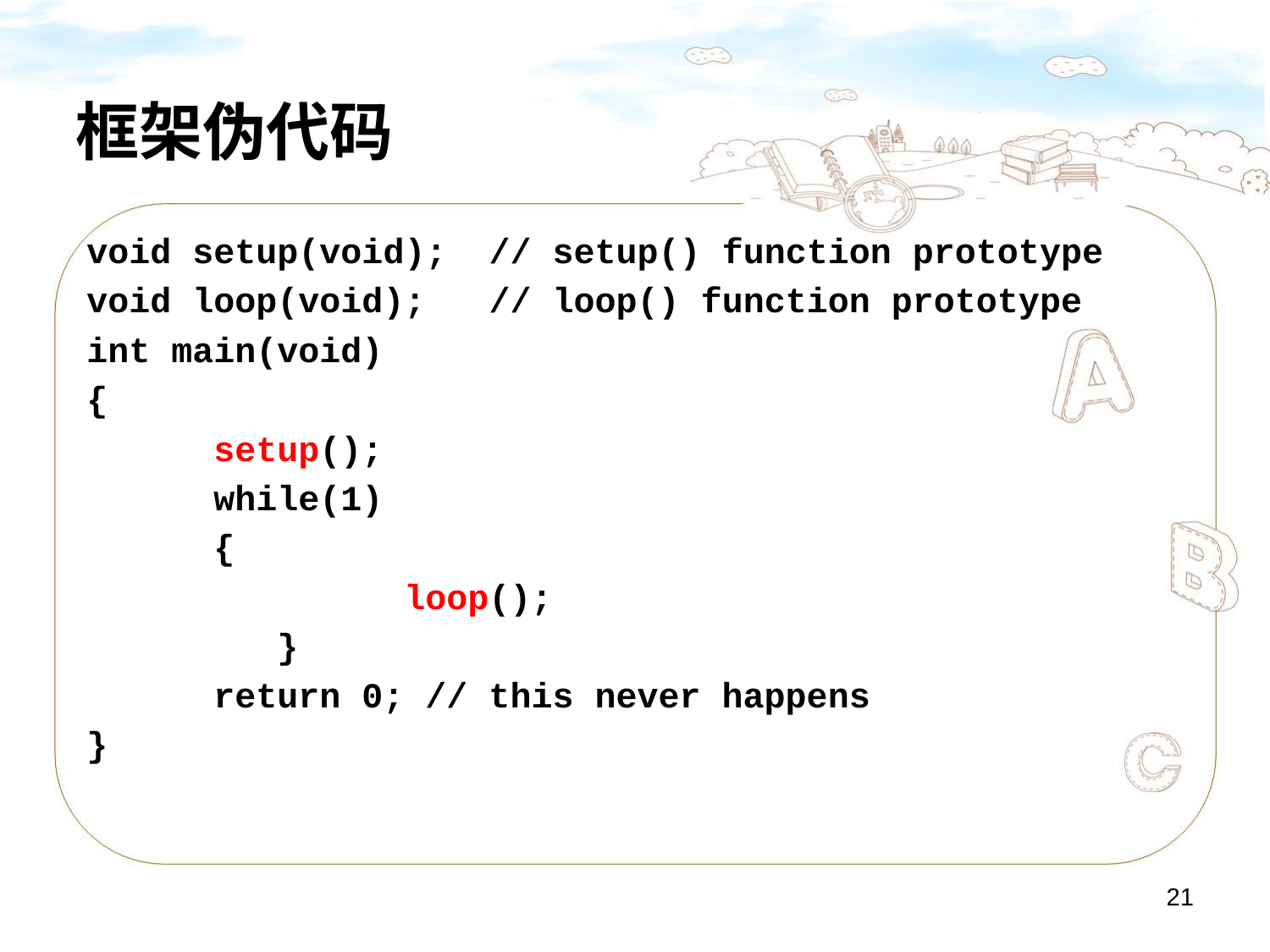

# 框架伪代码
void setup(void);  // setup() function prototype
void loop(void);   // loop() function prototype
int main(void)
{
	setup();
	while(1)
{
 		loop();
  	}
     	return 0; // this never happens
}

21